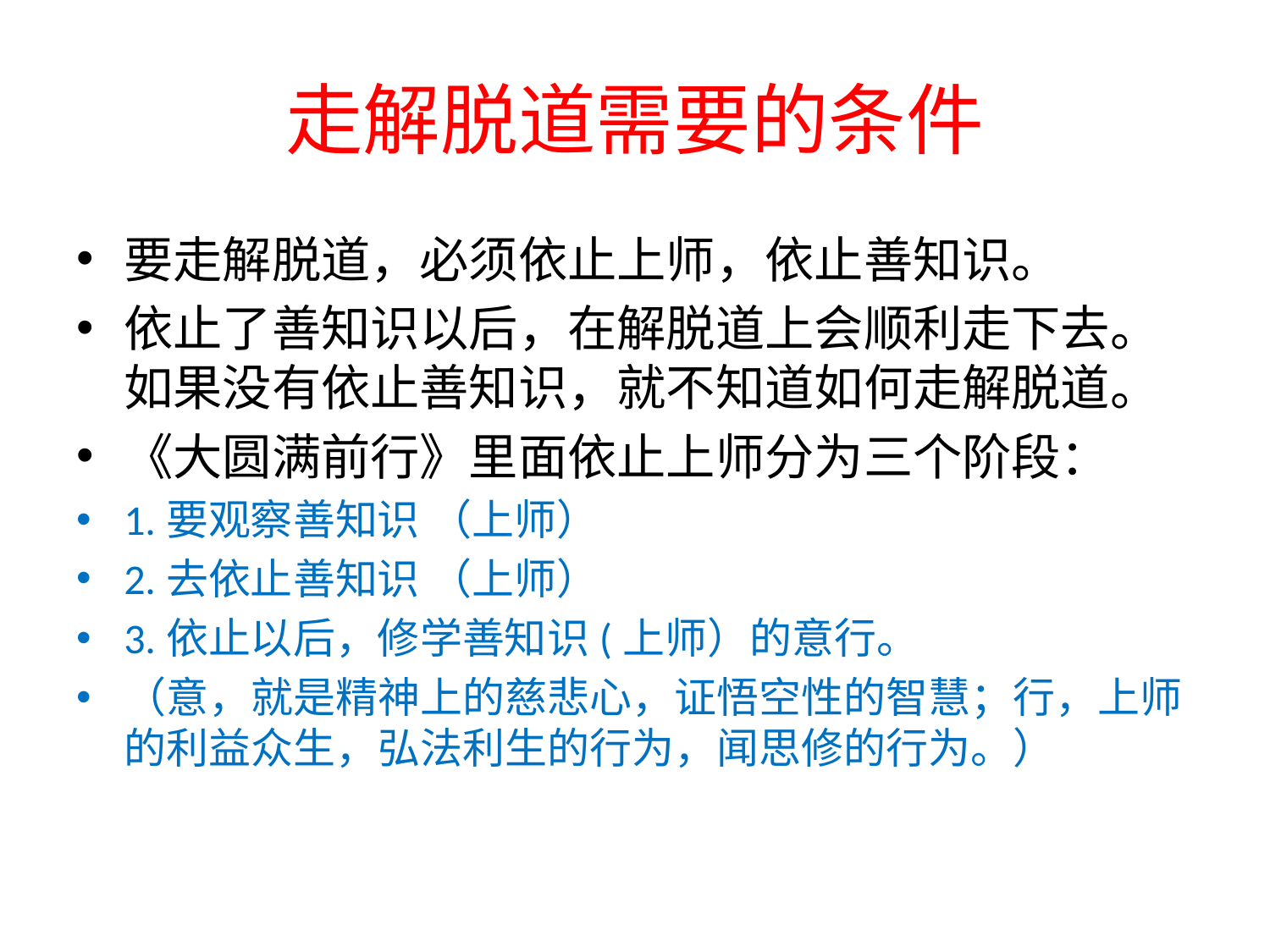

# 走解脱道需要的条件
要走解脱道，必须依止上师，依止善知识。
依止了善知识以后，在解脱道上会顺利走下去。如果没有依止善知识，就不知道如何走解脱道。
《大圆满前行》里面依止上师分为三个阶段：
1.要观察善知识 （上师）
2.去依止善知识 （上师）
3.依止以后，修学善知识(上师）的意行。
（意，就是精神上的慈悲心，证悟空性的智慧；行，上师的利益众生，弘法利生的行为，闻思修的行为。）